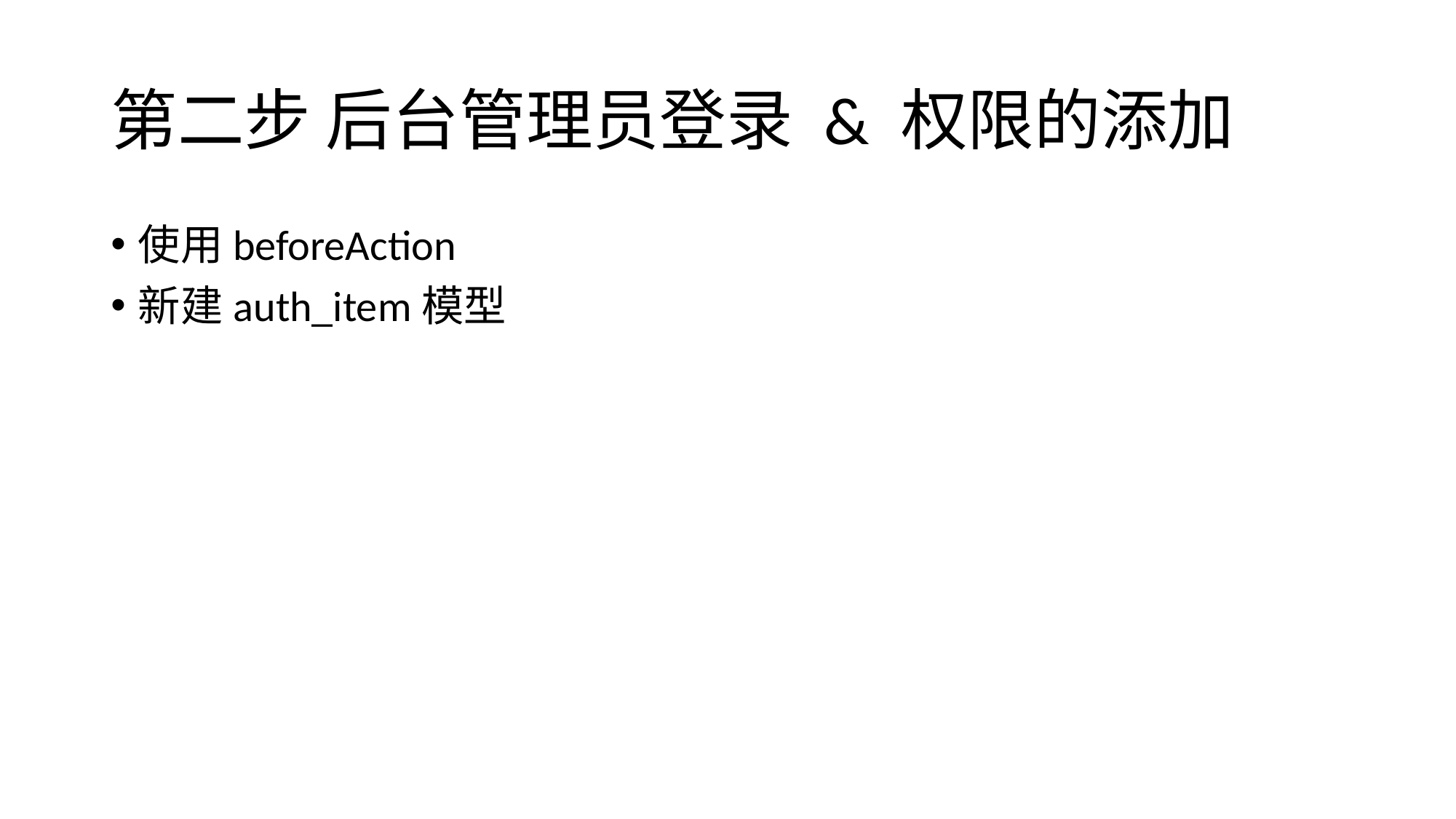

# 第二步 后台管理员登录 & 权限的添加
使用beforeAction
新建auth_item模型